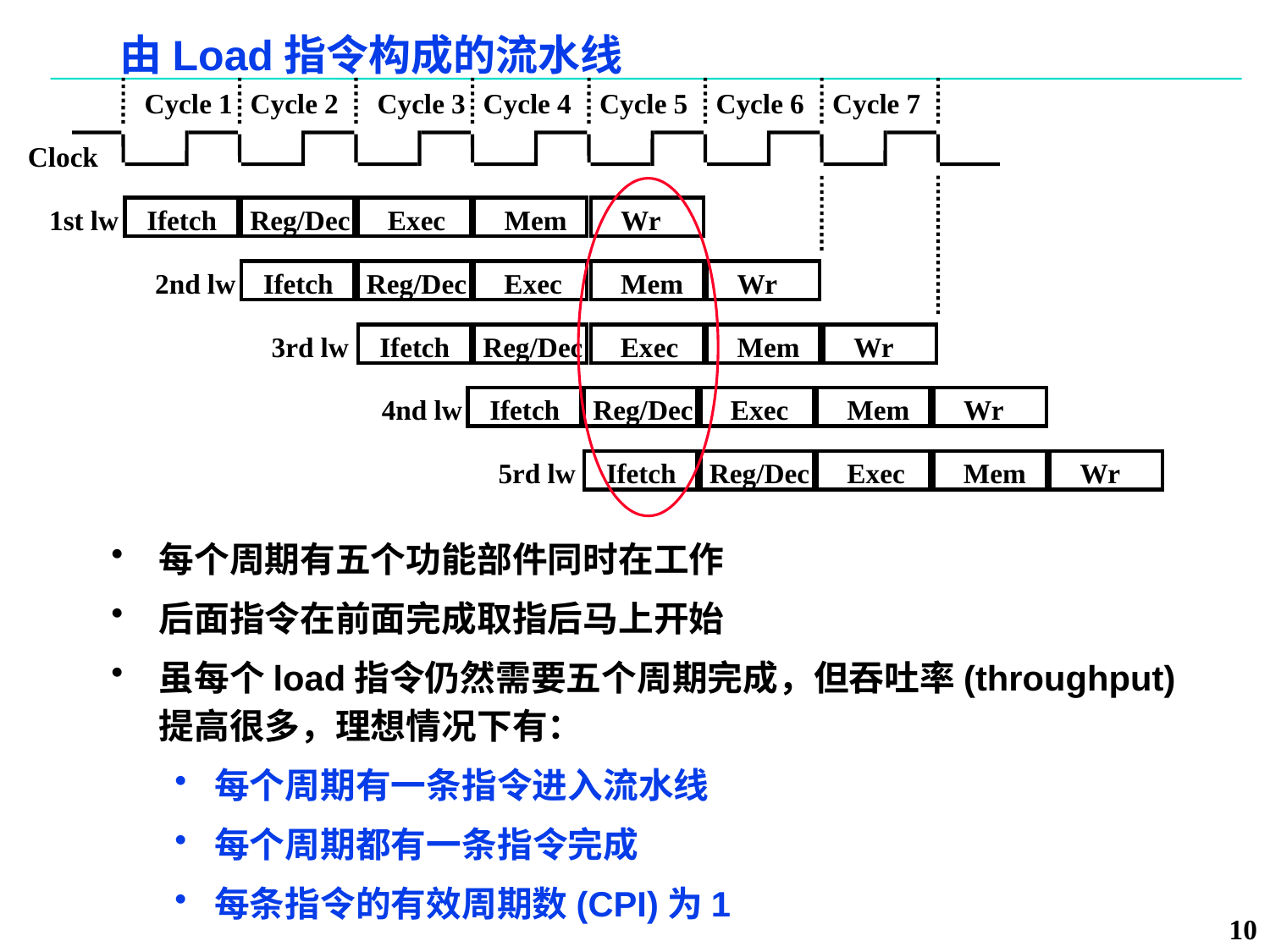

# 由Load指令构成的流水线

Cycle 1
Cycle 2
Cycle 3
Cycle 4
Cycle 5
Cycle 6
Cycle 7

Clock

1st lw
Ifetch

Reg/Dec

Exec

Mem

Wr

2nd lw
Ifetch

Reg/Dec

Exec

Mem

Wr

3rd lw
Ifetch

Reg/Dec

Exec

Mem

Wr

4nd lw
Ifetch

Reg/Dec

Exec

Mem

Wr

5rd lw
Ifetch

Reg/Dec

Exec

Mem

Wr

每个周期有五个功能部件同时在工作
后面指令在前面完成取指后马上开始
虽每个load指令仍然需要五个周期完成，但吞吐率(throughput)提高很多，理想情况下有：
每个周期有一条指令进入流水线
每个周期都有一条指令完成
每条指令的有效周期数(CPI)为1